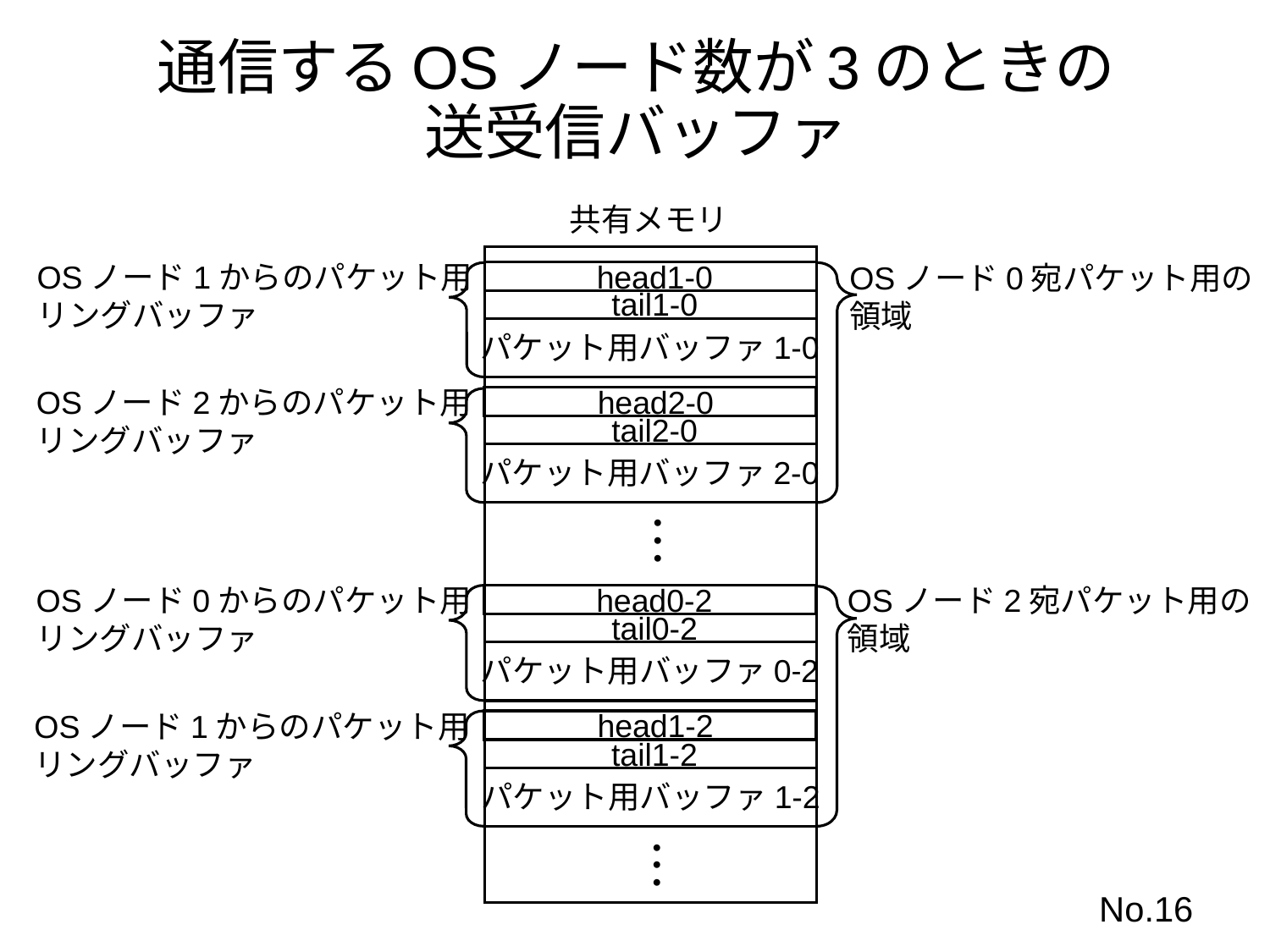

# 通信するOSノード数が3のときの 送受信バッファ
共有メモリ

head1-0

tail1-0
パケット用バッファ1-0
OSノード1からのパケット用
リングバッファ
OSノード0宛パケット用の
領域

head2-0

tail2-0
パケット用バッファ2-0
OSノード2からのパケット用
リングバッファ
・
・
・
head0-2

tail0-2
パケット用バッファ0-2
OSノード0からのパケット用
リングバッファ
OSノード2宛パケット用の
領域

head1-2

tail1-2
パケット用バッファ1-2
OSノード1からのパケット用
リングバッファ
・
・
・
No.16